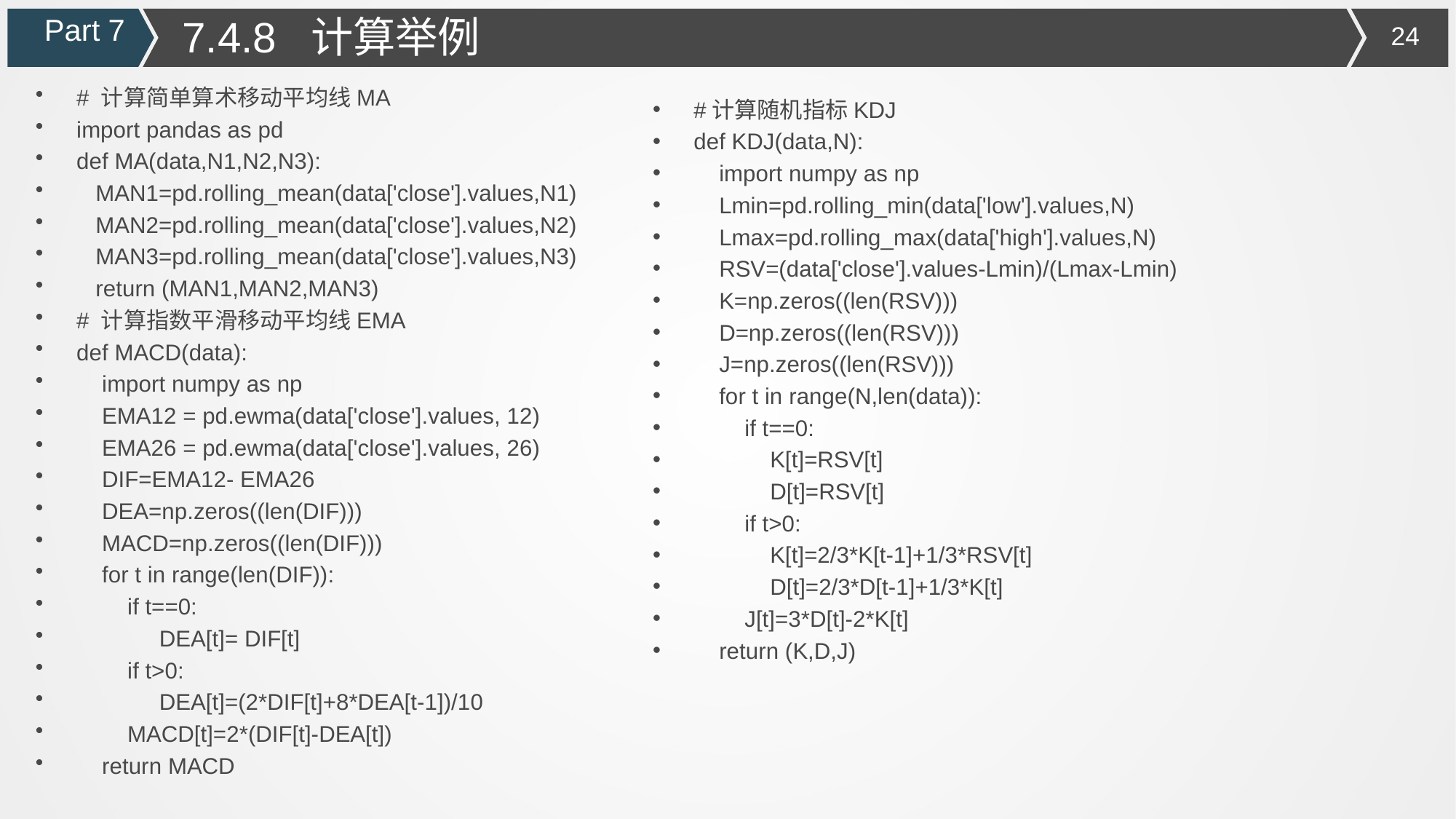

7.4.8  计算举例

Part 7
# 计算简单算术移动平均线MA
import pandas as pd
def MA(data,N1,N2,N3):
   MAN1=pd.rolling_mean(data['close'].values,N1)
   MAN2=pd.rolling_mean(data['close'].values,N2)
   MAN3=pd.rolling_mean(data['close'].values,N3)
   return (MAN1,MAN2,MAN3)
# 计算指数平滑移动平均线EMA
def MACD(data):
    import numpy as np
    EMA12 = pd.ewma(data['close'].values, 12)
    EMA26 = pd.ewma(data['close'].values, 26)
    DIF=EMA12- EMA26
    DEA=np.zeros((len(DIF)))
    MACD=np.zeros((len(DIF)))
    for t in range(len(DIF)):
        if t==0:
             DEA[t]= DIF[t]
        if t>0:
             DEA[t]=(2*DIF[t]+8*DEA[t-1])/10
        MACD[t]=2*(DIF[t]-DEA[t])
    return MACD
#计算随机指标KDJ
def KDJ(data,N):
    import numpy as np
    Lmin=pd.rolling_min(data['low'].values,N)
    Lmax=pd.rolling_max(data['high'].values,N)
    RSV=(data['close'].values-Lmin)/(Lmax-Lmin)
    K=np.zeros((len(RSV)))
    D=np.zeros((len(RSV)))
    J=np.zeros((len(RSV)))
    for t in range(N,len(data)):
        if t==0:
            K[t]=RSV[t]
            D[t]=RSV[t]
        if t>0:
            K[t]=2/3*K[t-1]+1/3*RSV[t]
            D[t]=2/3*D[t-1]+1/3*K[t]
        J[t]=3*D[t]-2*K[t]
    return (K,D,J)